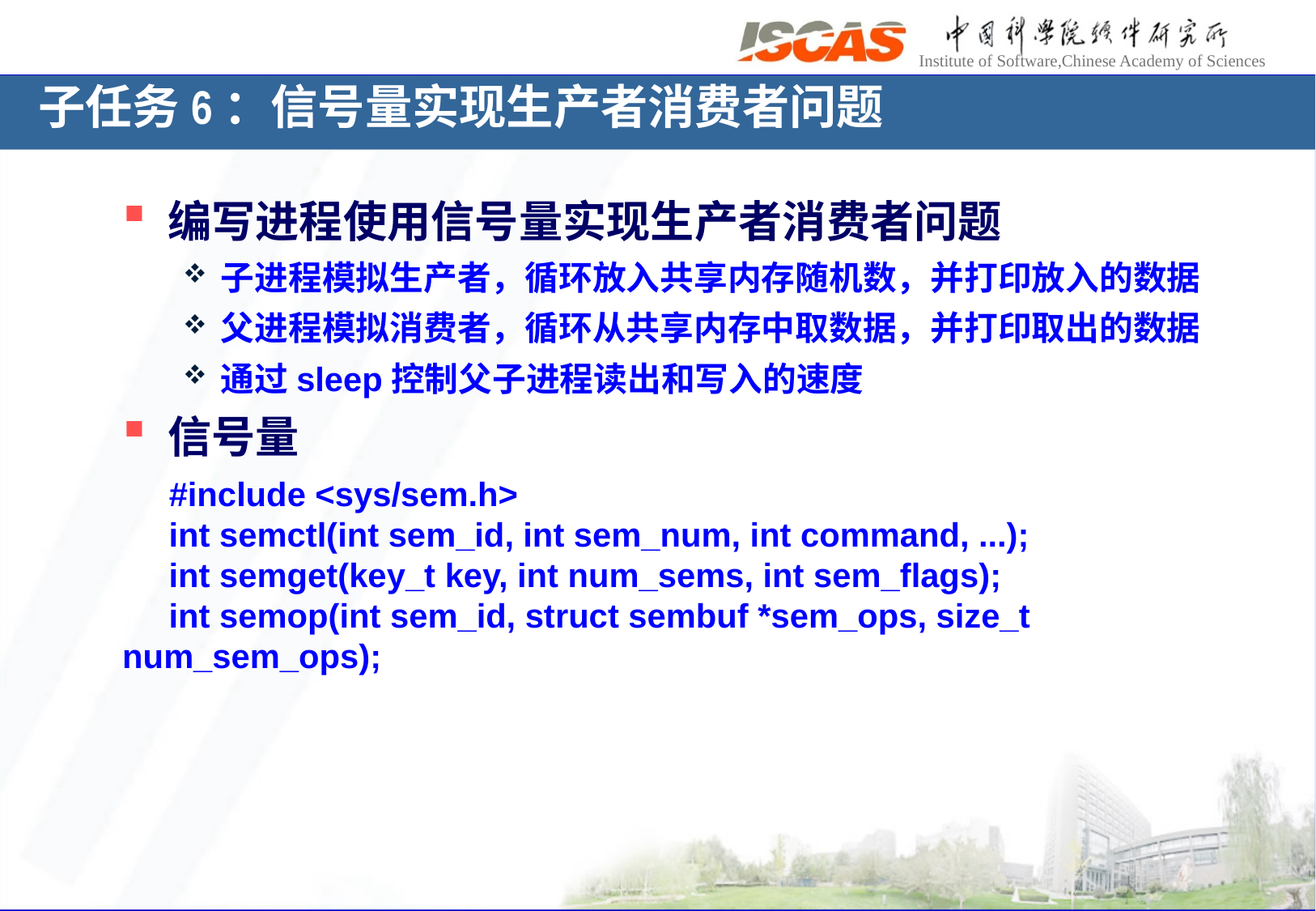

子任务6：信号量实现生产者消费者问题
编写进程使用信号量实现生产者消费者问题
子进程模拟生产者，循环放入共享内存随机数，并打印放入的数据
父进程模拟消费者，循环从共享内存中取数据，并打印取出的数据
通过sleep控制父子进程读出和写入的速度
信号量
     #include <sys/sem.h>
     int semctl(int sem_id, int sem_num, int command, ...);
     int semget(key_t key, int num_sems, int sem_flags);
     int semop(int sem_id, struct sembuf *sem_ops, size_t num_sem_ops);